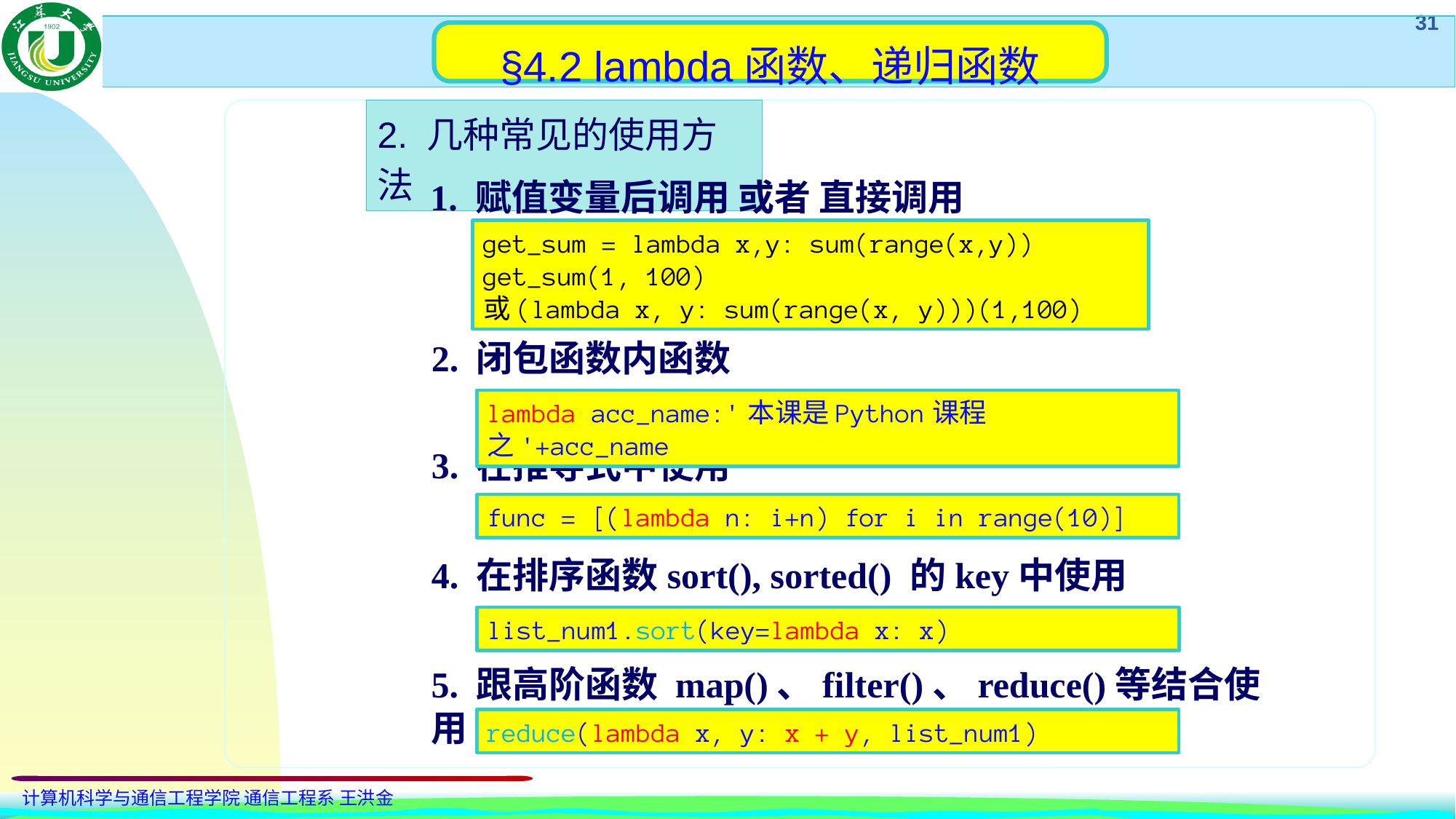

§4.2 lambda函数、递归函数
2. 几种常见的使用方法
1. 赋值变量后调用 或者 直接调用
get_sum = lambda x,y: sum(range(x,y))
get_sum(1, 100)
或(lambda x, y: sum(range(x, y)))(1,100)
2. 闭包函数内函数
lambda acc_name:'本课是Python课程之'+acc_name
3. 在推导式中使用
func = [(lambda n: i+n) for i in range(10)]
4. 在排序函数sort(), sorted() 的key中使用
list_num1.sort(key=lambda x: x)
5. 跟高阶函数 map()、filter()、reduce()等结合使用
reduce(lambda x, y: x + y, list_num1)